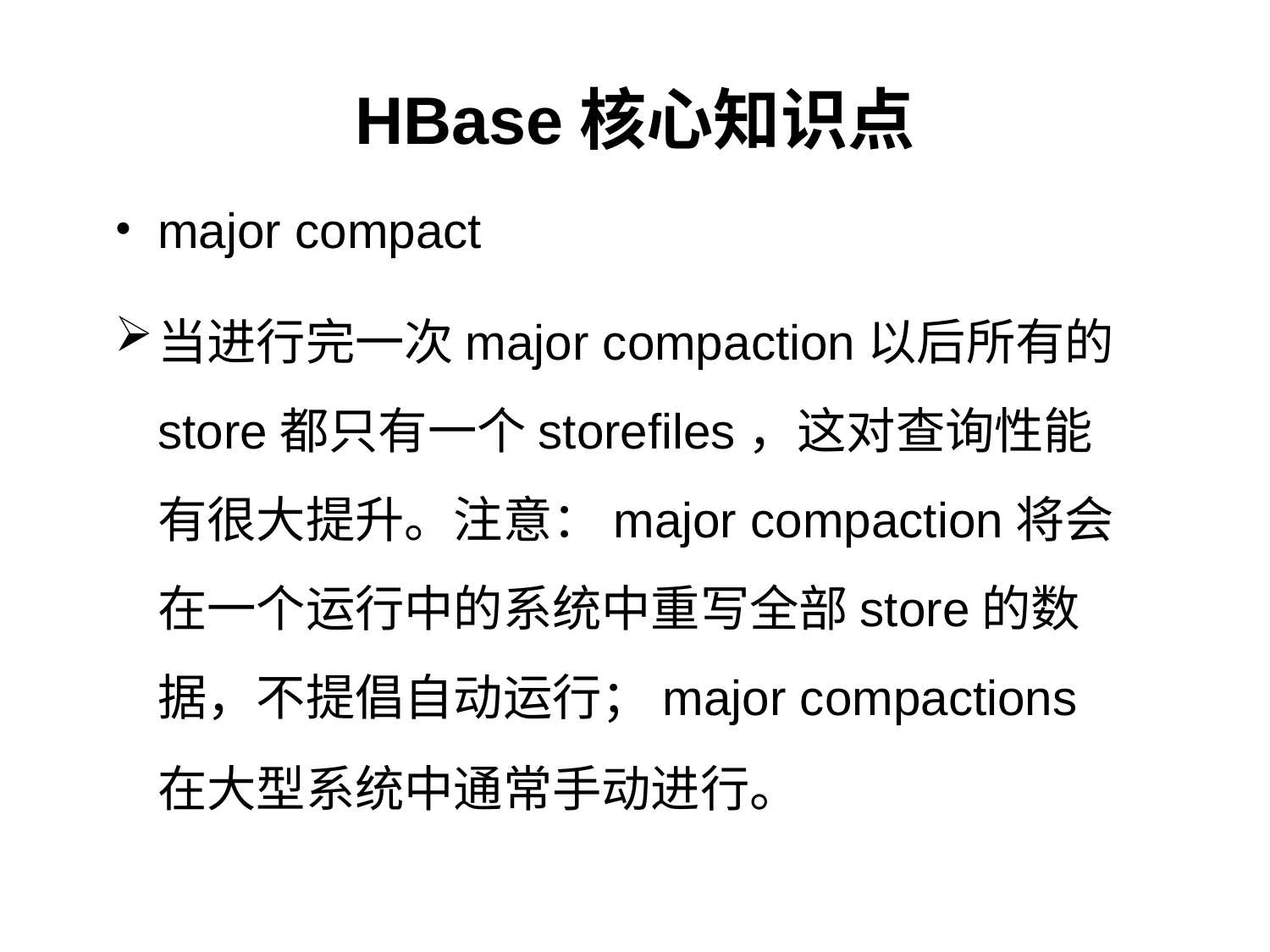

HBase核心知识点
major compact
当进行完一次major compaction以后所有的store都只有一个storefiles，这对查询性能有很大提升。注意：major compaction将会在一个运行中的系统中重写全部store的数据，不提倡自动运行；major compactions 在大型系统中通常手动进行。